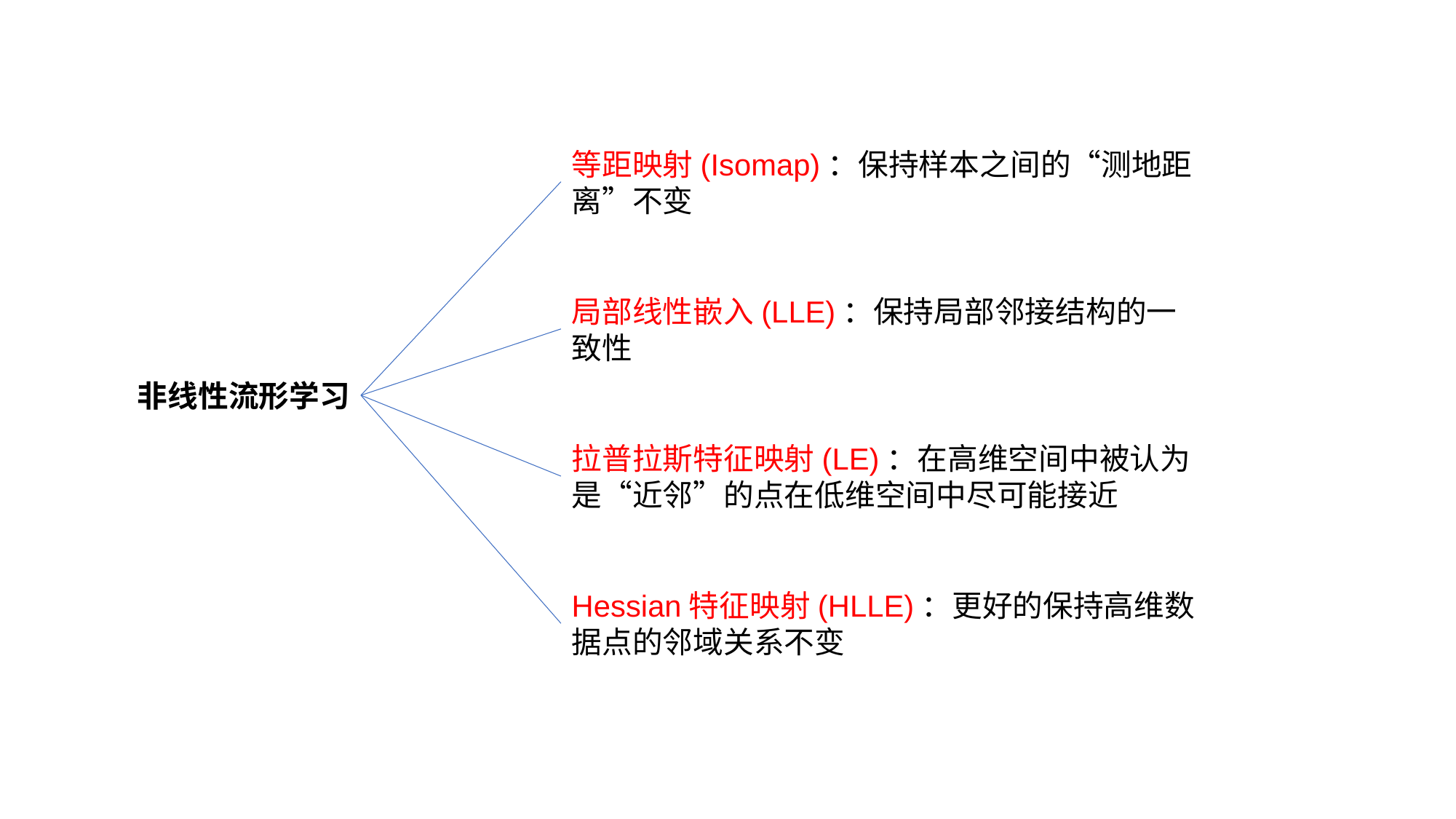

等距映射(Isomap)：保持样本之间的“测地距离”不变
局部线性嵌入(LLE)：保持局部邻接结构的一致性
非线性流形学习
拉普拉斯特征映射(LE)：在高维空间中被认为是“近邻”的点在低维空间中尽可能接近
Hessian特征映射(HLLE)：更好的保持高维数据点的邻域关系不变